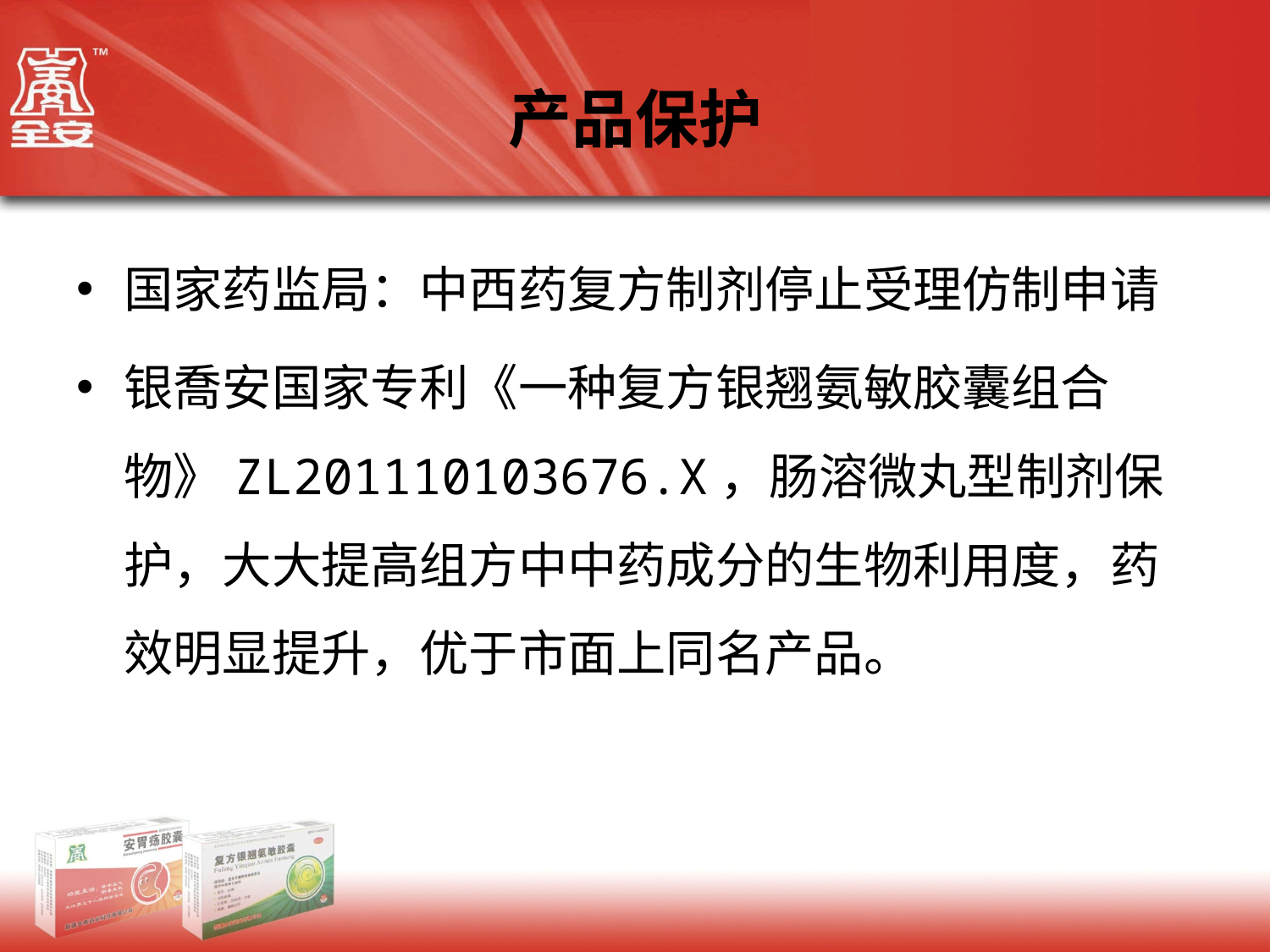

# 产品保护
国家药监局：中西药复方制剂停止受理仿制申请
银喬安国家专利《一种复方银翘氨敏胶囊组合物》ZL201110103676.X，肠溶微丸型制剂保护，大大提高组方中中药成分的生物利用度，药效明显提升，优于市面上同名产品。